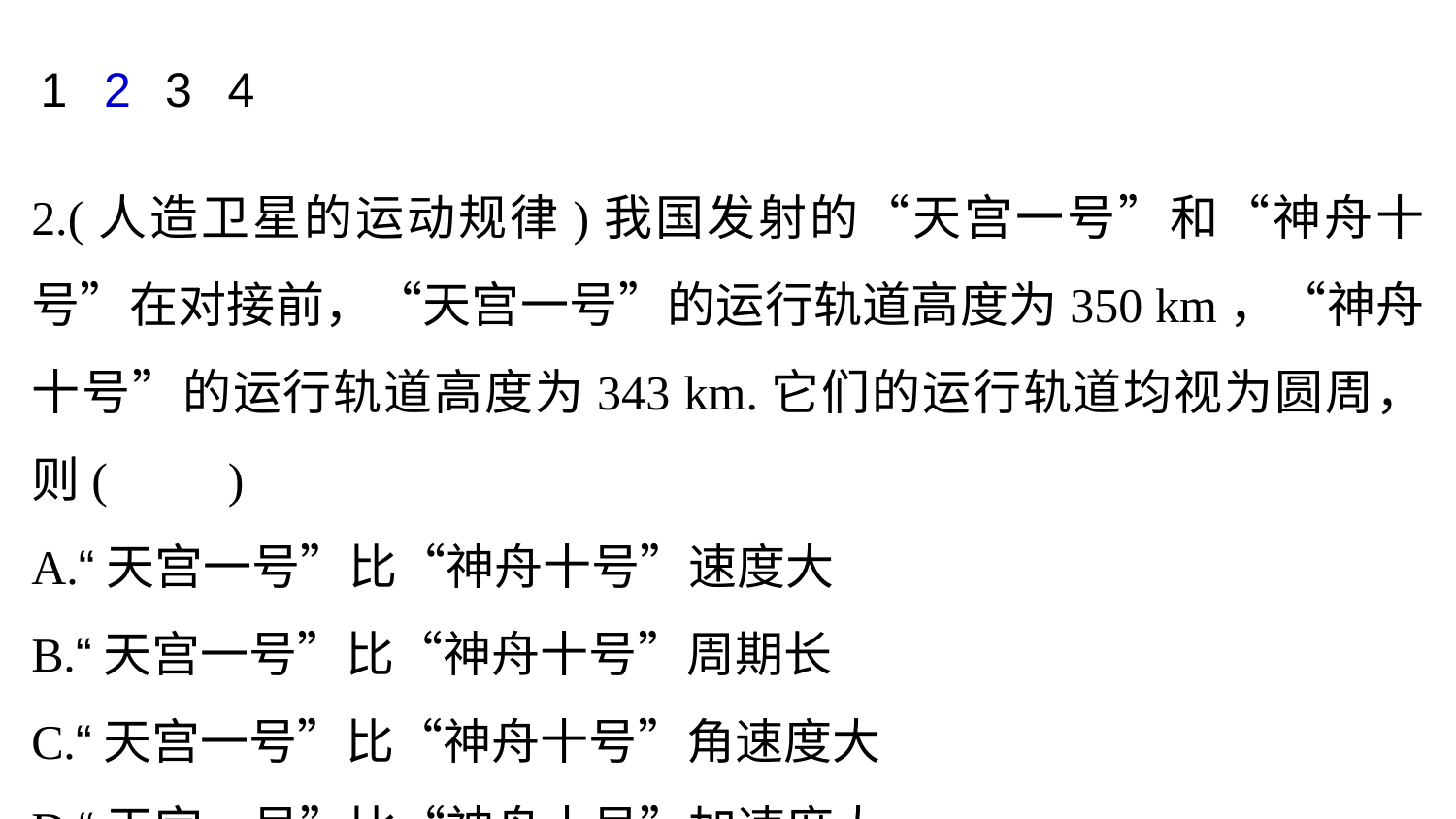

1
2
3
4
2.(人造卫星的运动规律)我国发射的“天宫一号”和“神舟十号”在对接前，“天宫一号”的运行轨道高度为350 km，“神舟十号”的运行轨道高度为343 km.它们的运行轨道均视为圆周，则(　　)
A.“天宫一号”比“神舟十号”速度大
B.“天宫一号”比“神舟十号”周期长
C.“天宫一号”比“神舟十号”角速度大
D.“天宫一号”比“神舟十号”加速度大